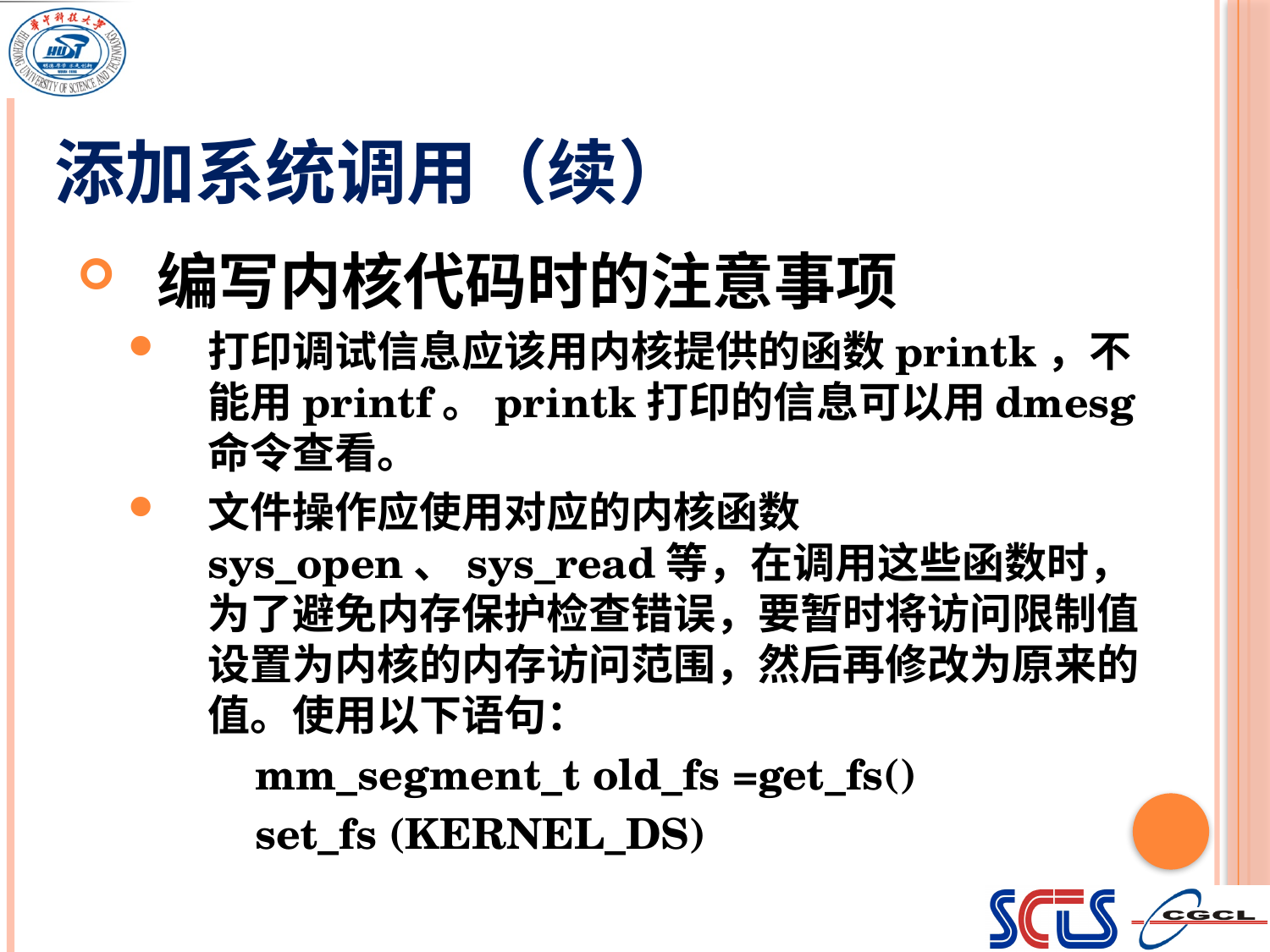

# 添加系统调用（续）
编写内核代码时的注意事项
打印调试信息应该用内核提供的函数printk，不能用printf。printk打印的信息可以用dmesg命令查看。
文件操作应使用对应的内核函数sys_open、sys_read等，在调用这些函数时，为了避免内存保护检查错误，要暂时将访问限制值设置为内核的内存访问范围，然后再修改为原来的值。使用以下语句：
	mm_segment_t old_fs =get_fs()
	set_fs (KERNEL_DS)

33